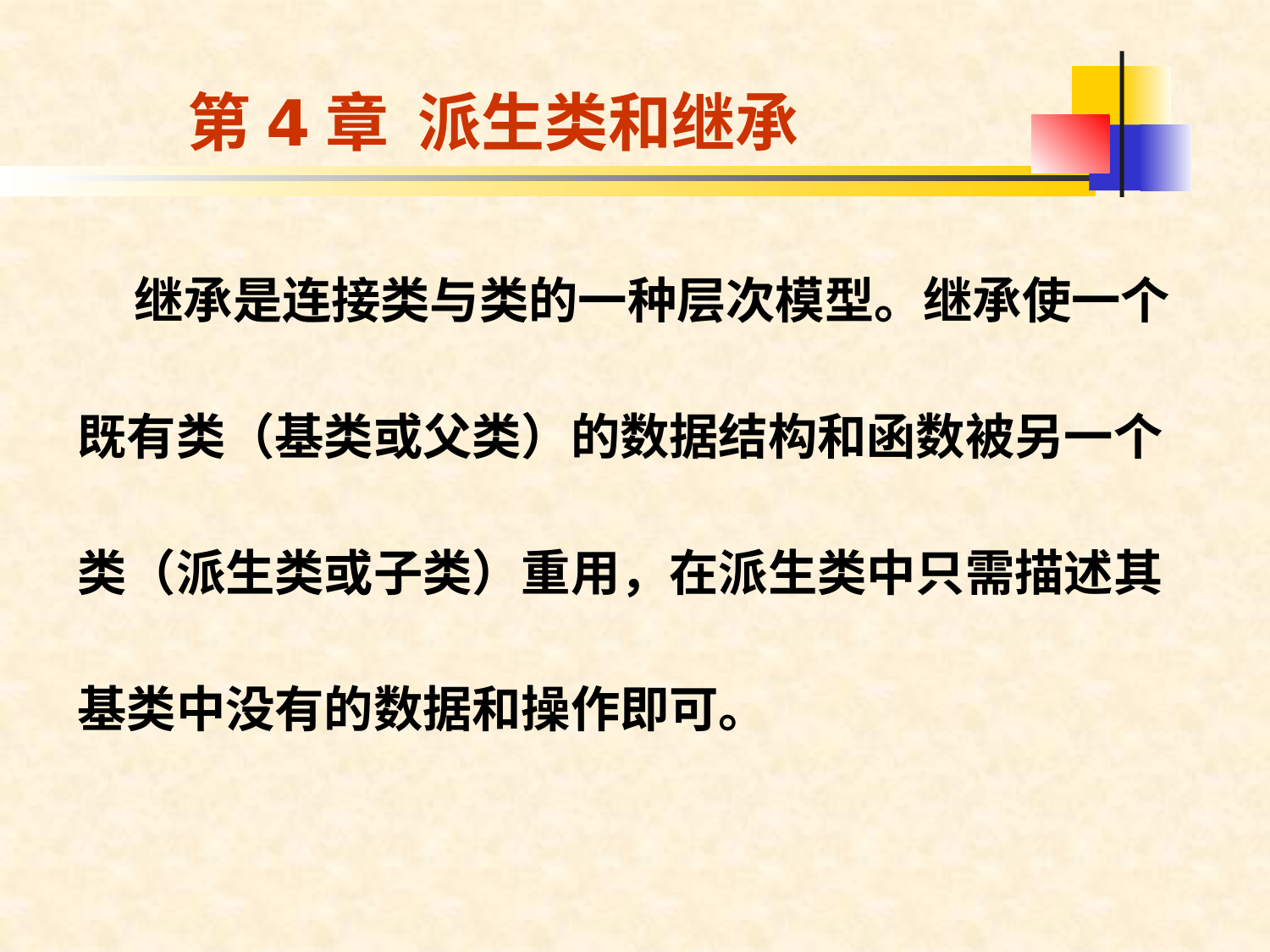

第4章  派生类和继承
    继承是连接类与类的一种层次模型。继承使一个既有类（基类或父类）的数据结构和函数被另一个类（派生类或子类）重用，在派生类中只需描述其基类中没有的数据和操作即可。